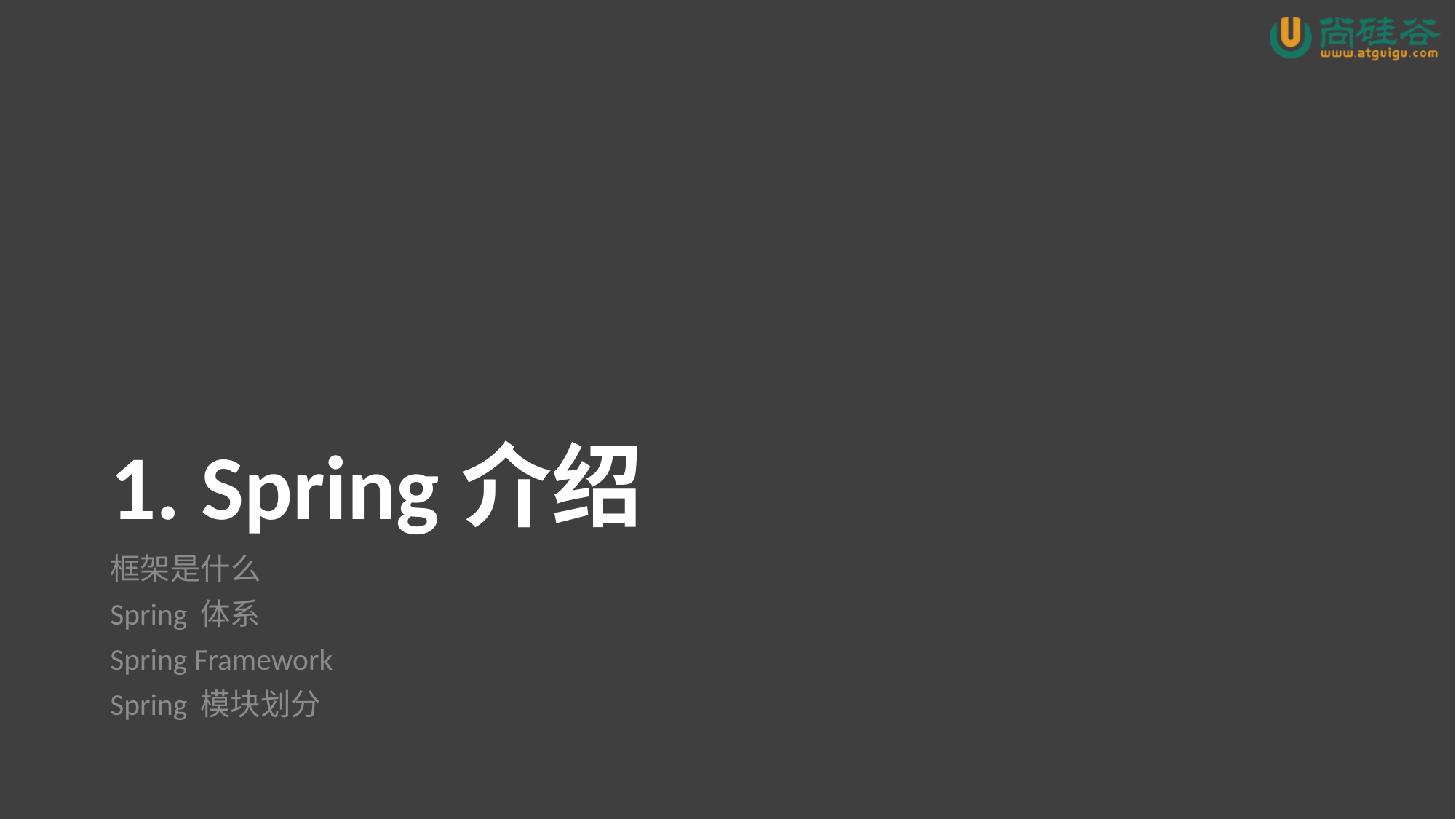

# 1. Spring介绍
框架是什么
Spring 体系
Spring Framework
Spring 模块划分